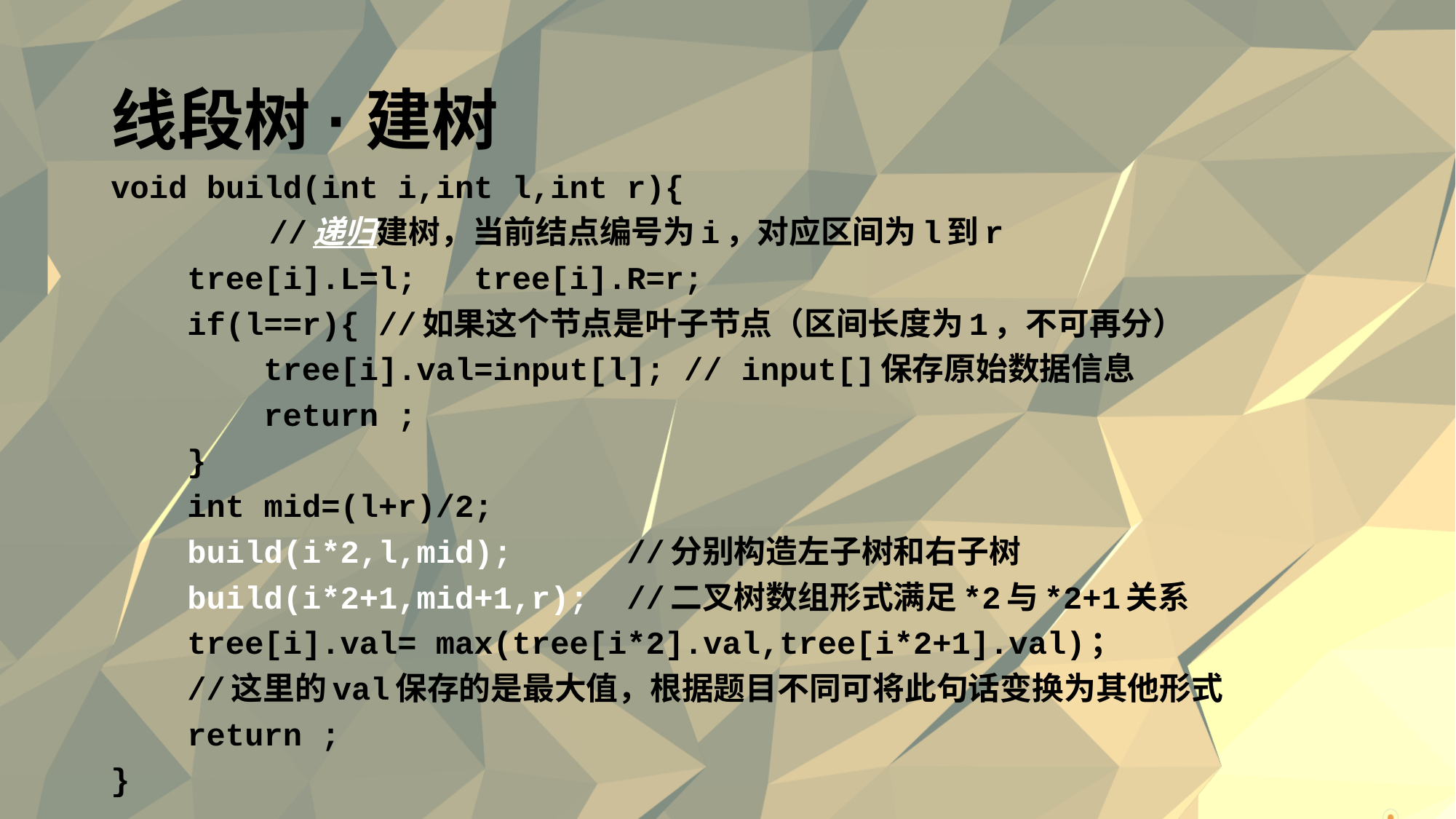

# 线段树·建树
void build(int i,int l,int r){
	    //递归建树，当前结点编号为i，对应区间为l到r
    tree[i].L=l;   tree[i].R=r;
    if(l==r){ //如果这个节点是叶子节点（区间长度为1，不可再分）
        tree[i].val=input[l]; // input[]保存原始数据信息
        return ;
    }
    int mid=(l+r)/2;
    build(i*2,l,mid);      //分别构造左子树和右子树
    build(i*2+1,mid+1,r);  //二叉树数组形式满足*2与*2+1关系
    tree[i].val= max(tree[i*2].val,tree[i*2+1].val)；
    //这里的val保存的是最大值，根据题目不同可将此句话变换为其他形式
    return ;
}